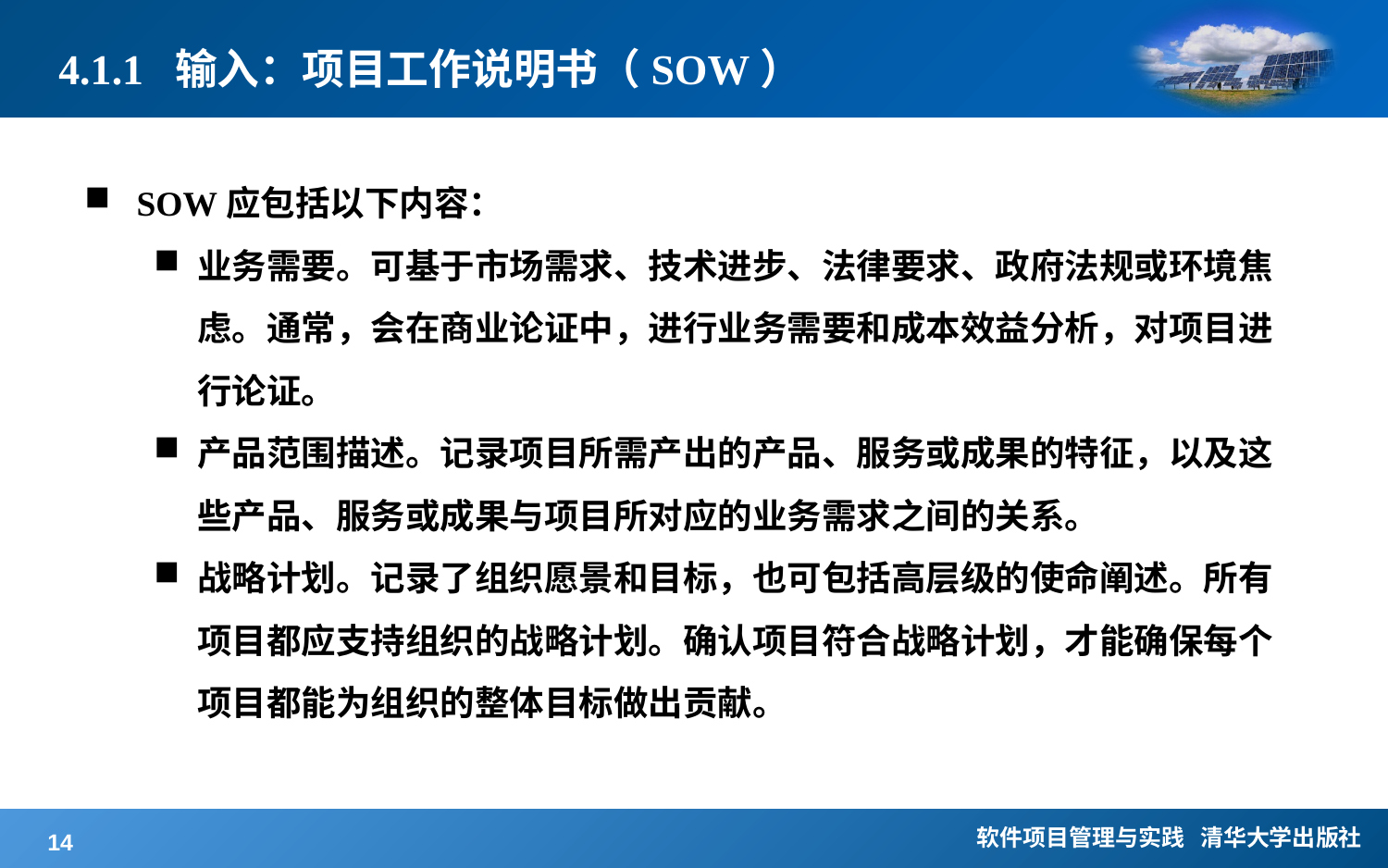

# 4.1.1  输入：项目工作说明书（SOW）
SOW应包括以下内容：
业务需要。可基于市场需求、技术进步、法律要求、政府法规或环境焦虑。通常，会在商业论证中，进行业务需要和成本效益分析，对项目进行论证。
产品范围描述。记录项目所需产出的产品、服务或成果的特征，以及这些产品、服务或成果与项目所对应的业务需求之间的关系。
战略计划。记录了组织愿景和目标，也可包括高层级的使命阐述。所有项目都应支持组织的战略计划。确认项目符合战略计划，才能确保每个项目都能为组织的整体目标做出贡献。